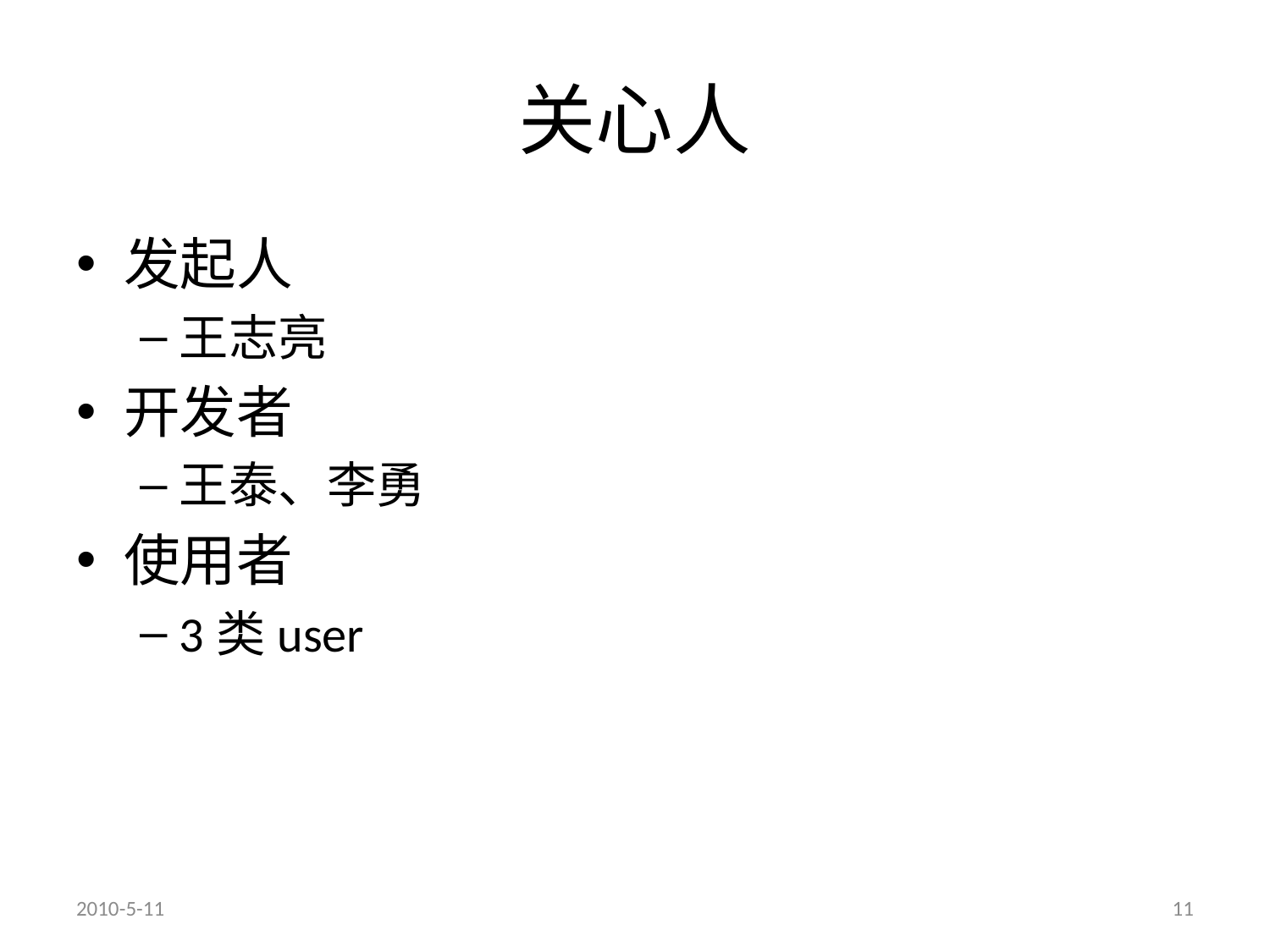

# 关心人
发起人
王志亮
开发者
王泰、李勇
使用者
3类user

2010-5-11
11